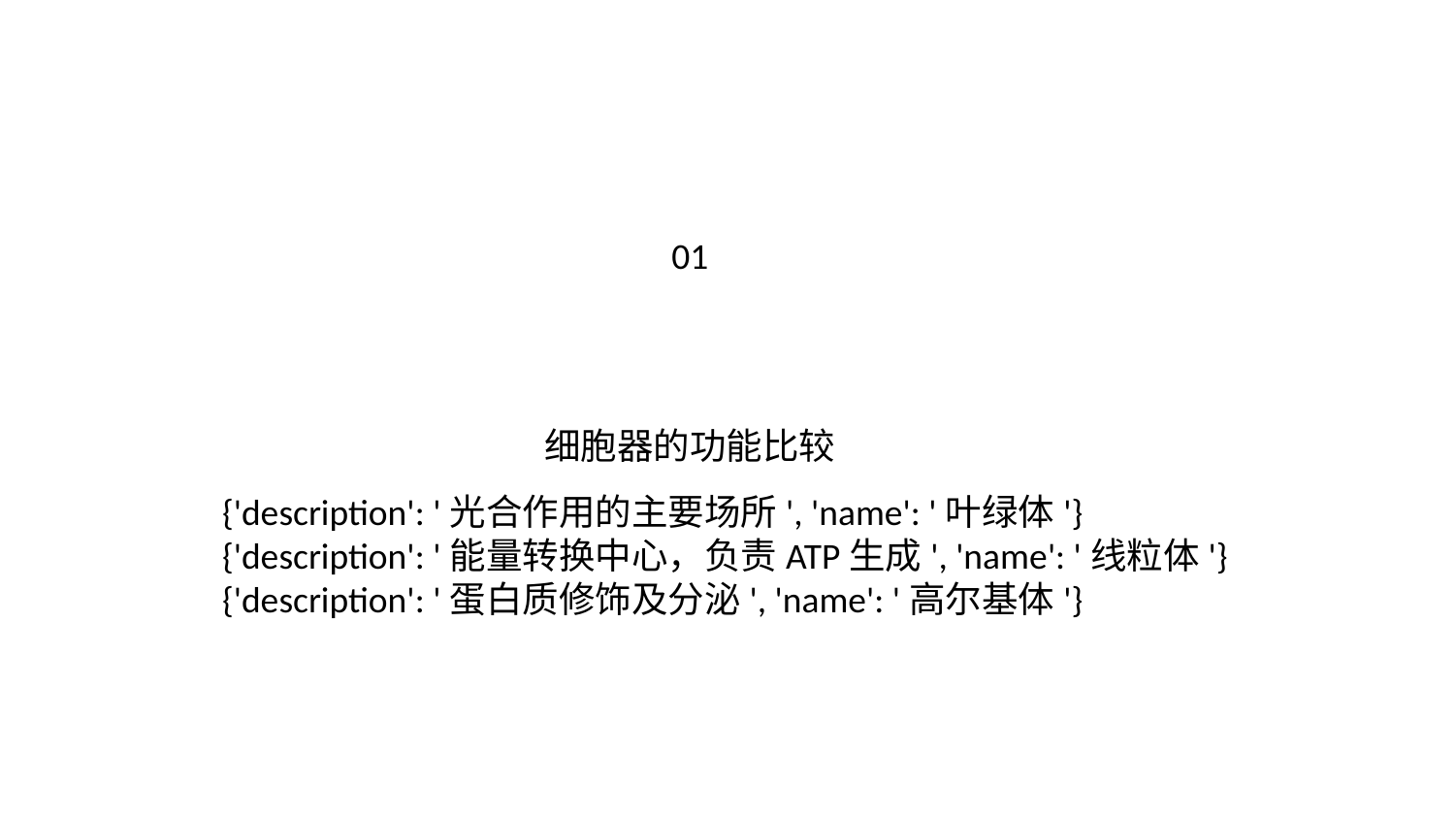

01
细胞器的功能比较
{'description': '光合作用的主要场所', 'name': '叶绿体'}
{'description': '能量转换中心，负责ATP生成', 'name': '线粒体'}
{'description': '蛋白质修饰及分泌', 'name': '高尔基体'}